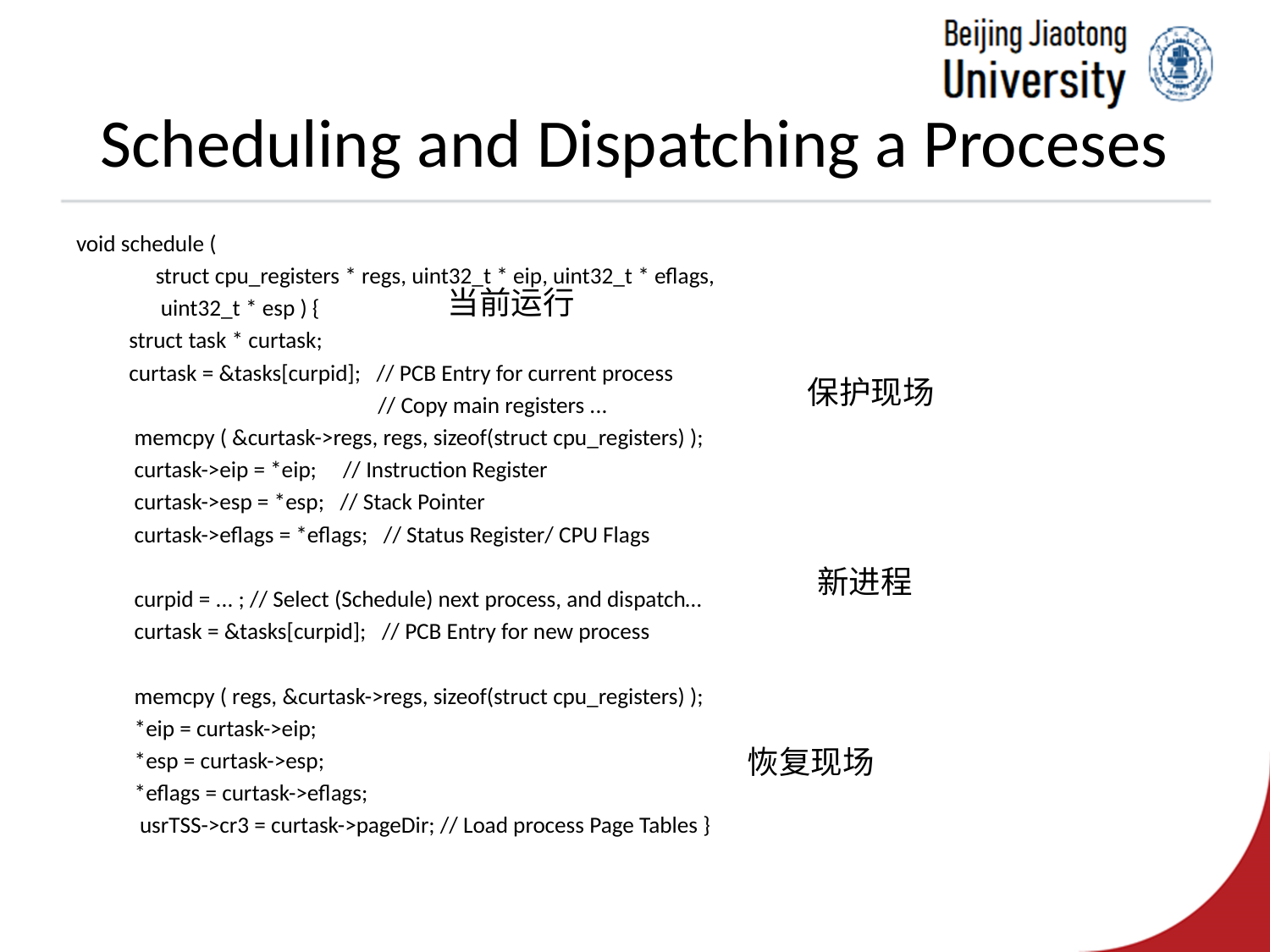

# Scheduling and Dispatching a Proceses
void schedule (
               struct cpu_registers * regs, uint32_t * eip, uint32_t * eflags,
                uint32_t * esp ) {
          struct task * curtask;
          curtask = &tasks[curpid];   // PCB Entry for current process
                                                         // Copy main registers ...
           memcpy ( &curtask->regs, regs, sizeof(struct cpu_registers) );
           curtask->eip = *eip;     // Instruction Register
           curtask->esp = *esp;   // Stack Pointer
           curtask->eflags = *eflags;   // Status Register/ CPU Flags

           curpid = ... ; // Select (Schedule) next process, and dispatch…
           curtask = &tasks[curpid];   // PCB Entry for new process

           memcpy ( regs, &curtask->regs, sizeof(struct cpu_registers) );
           *eip = curtask->eip;
           *esp = curtask->esp;
           *eflags = curtask->eflags;
            usrTSS->cr3 = curtask->pageDir; // Load process Page Tables }
当前运行
保护现场
新进程
恢复现场